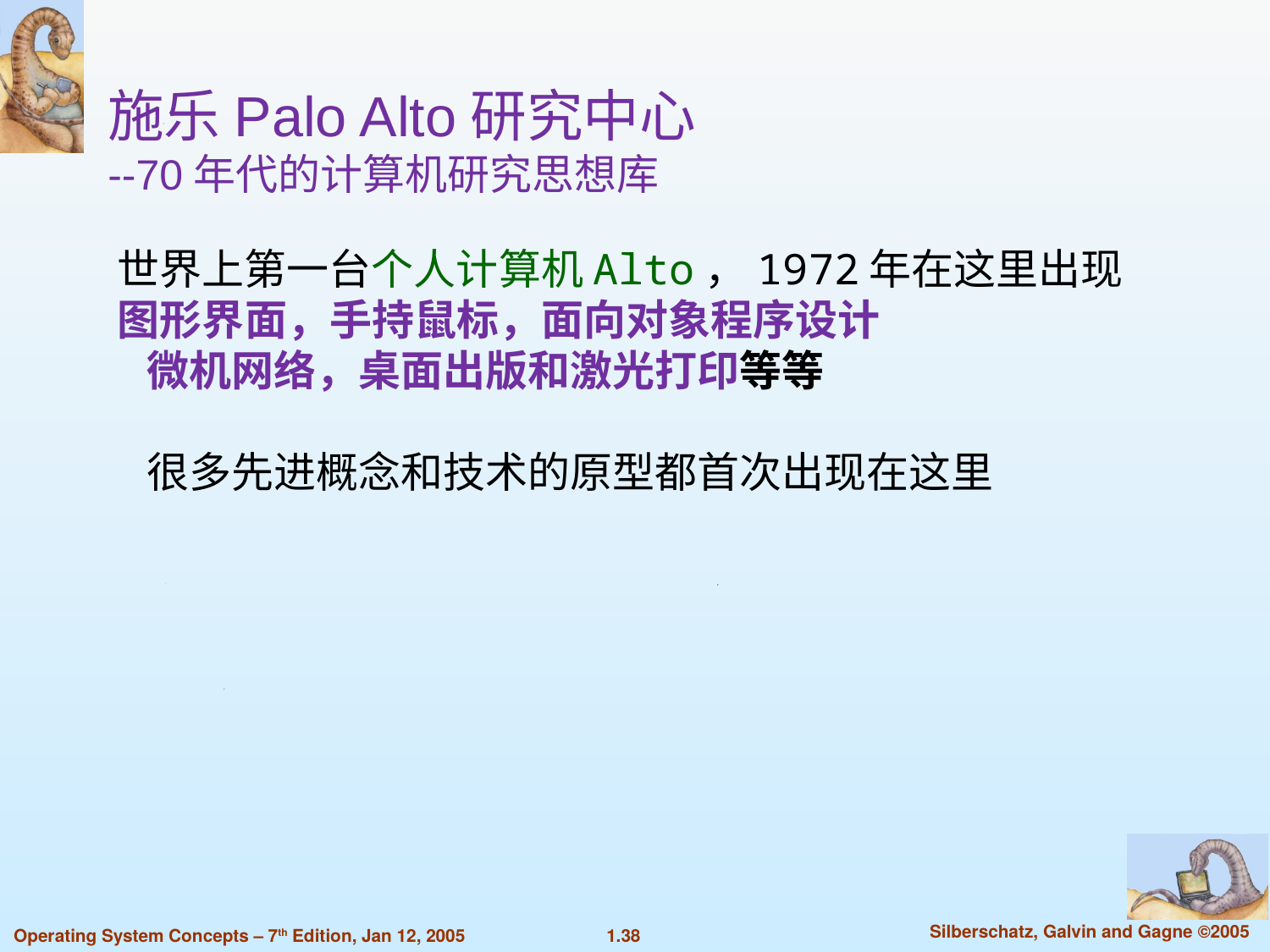

施乐Palo Alto研究中心
--70年代的计算机研究思想库
世界上第一台个人计算机Alto，1972年在这里出现
图形界面，手持鼠标，面向对象程序设计
  微机网络，桌面出版和激光打印等等

  很多先进概念和技术的原型都首次出现在这里